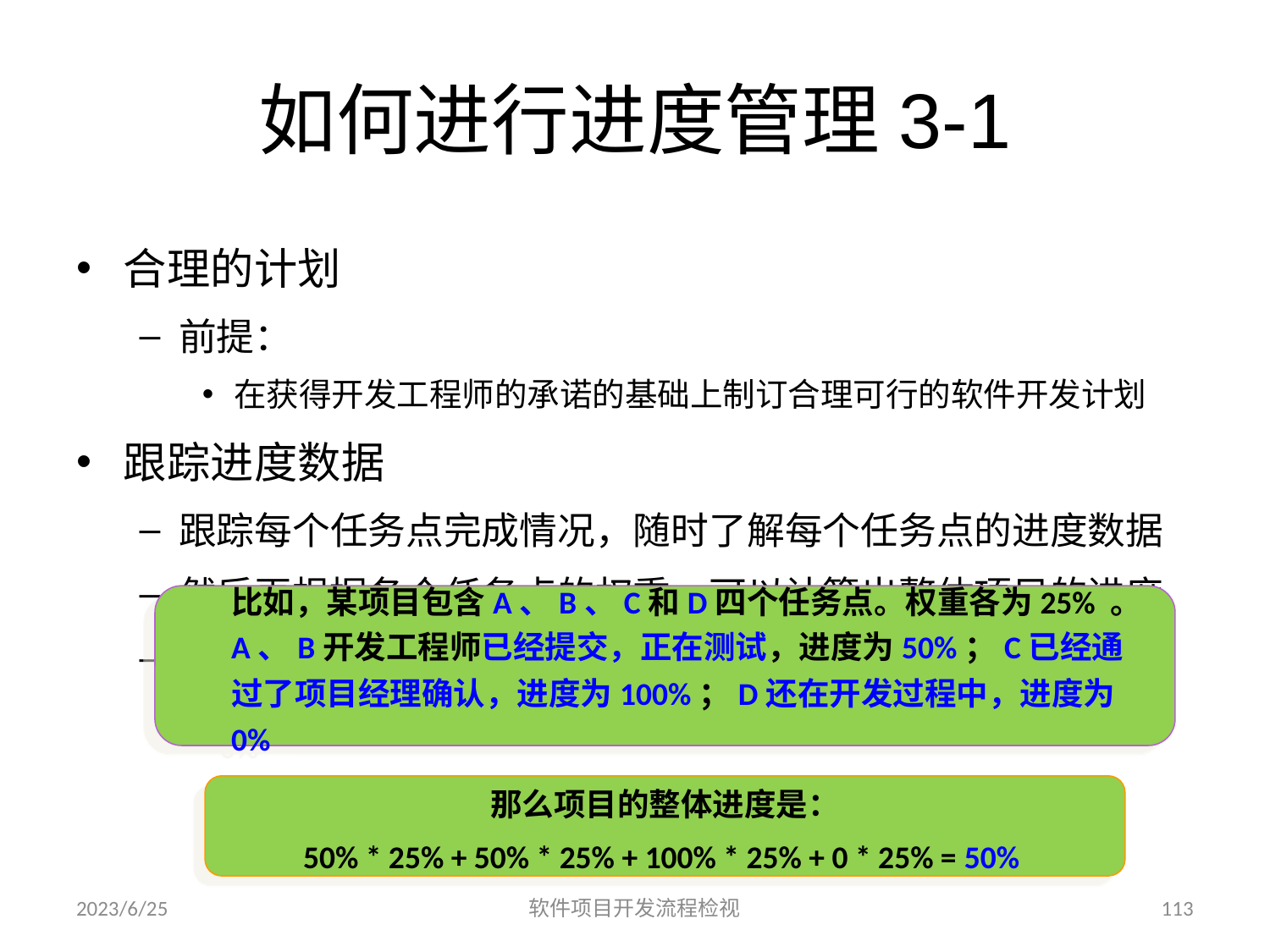

# 如何进行进度管理3-1
合理的计划
前提：
在获得开发工程师的承诺的基础上制订合理可行的软件开发计划
跟踪进度数据
跟踪每个任务点完成情况，随时了解每个任务点的进度数据
然后再根据各个任务点的权重，可以计算出整体项目的进度
虽然4个任务点已经“完成”了3个，但有两个未通过测试，所以进度。。。。。
比如，某项目包含A、B、C和D四个任务点。权重各为25% 。A、B开发工程师已经提交，正在测试，进度为50%；C已经通过了项目经理确认，进度为100%；D还在开发过程中，进度为0%
那么项目的整体进度是：
50% * 25% + 50% * 25% + 100% * 25% + 0 * 25% = 50%
2023/6/25
软件项目开发流程检视
113